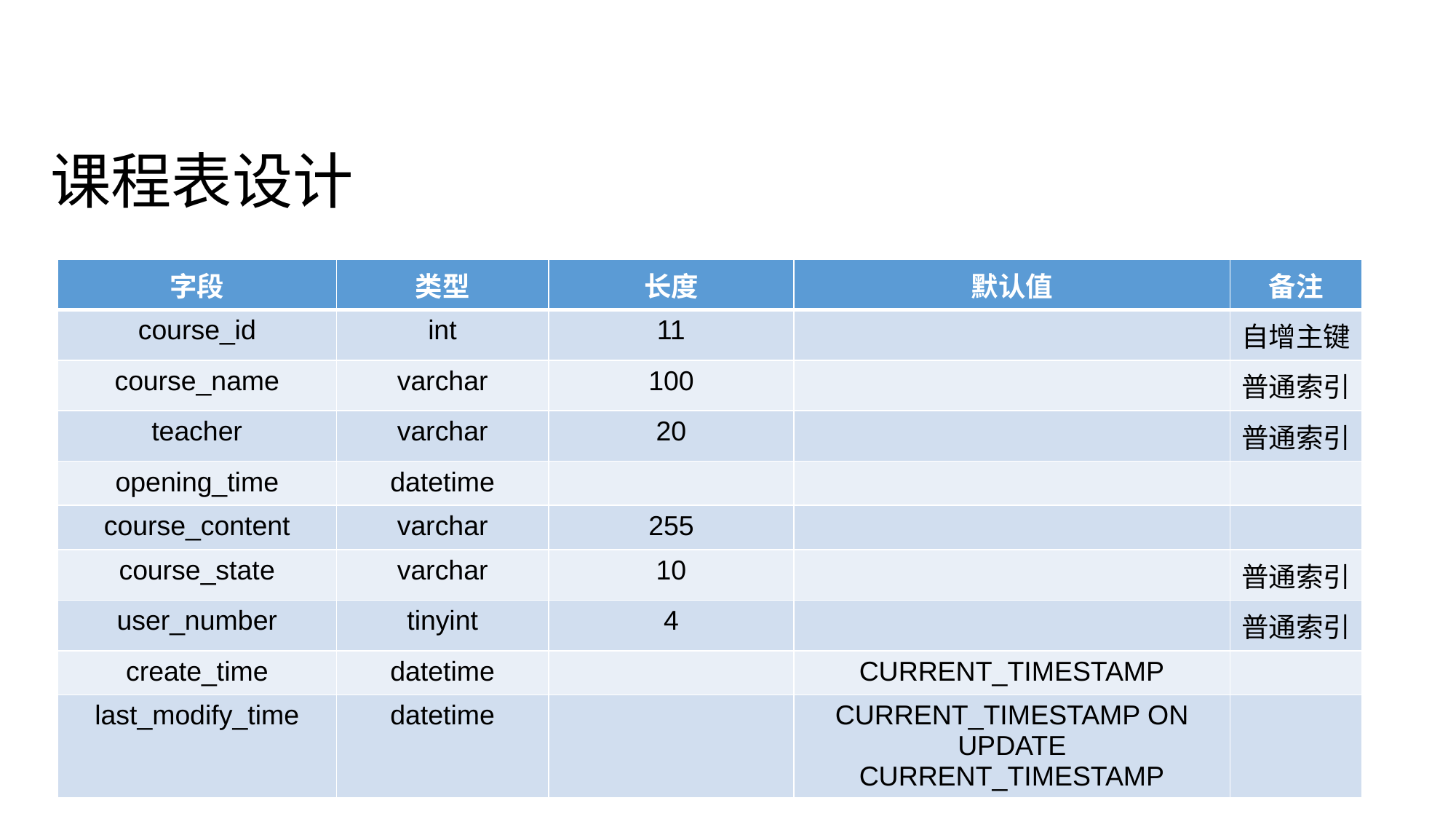

课程表设计
| 字段 | 类型 | 长度 | 默认值 | 备注 |
| --- | --- | --- | --- | --- |
| course\_id | int | 11 |  | 自增主键 |
| course\_name | varchar | 100 |  | 普通索引 |
| teacher | varchar | 20 |  | 普通索引 |
| opening\_time | datetime |  |  |  |
| course\_content | varchar | 255 |  |  |
| course\_state | varchar | 10 |  | 普通索引 |
| user\_number | tinyint | 4 |  | 普通索引 |
| create\_time | datetime |  | CURRENT\_TIMESTAMP |  |
| last\_modify\_time | datetime |  | CURRENT\_TIMESTAMP ON UPDATE CURRENT\_TIMESTAMP |  |